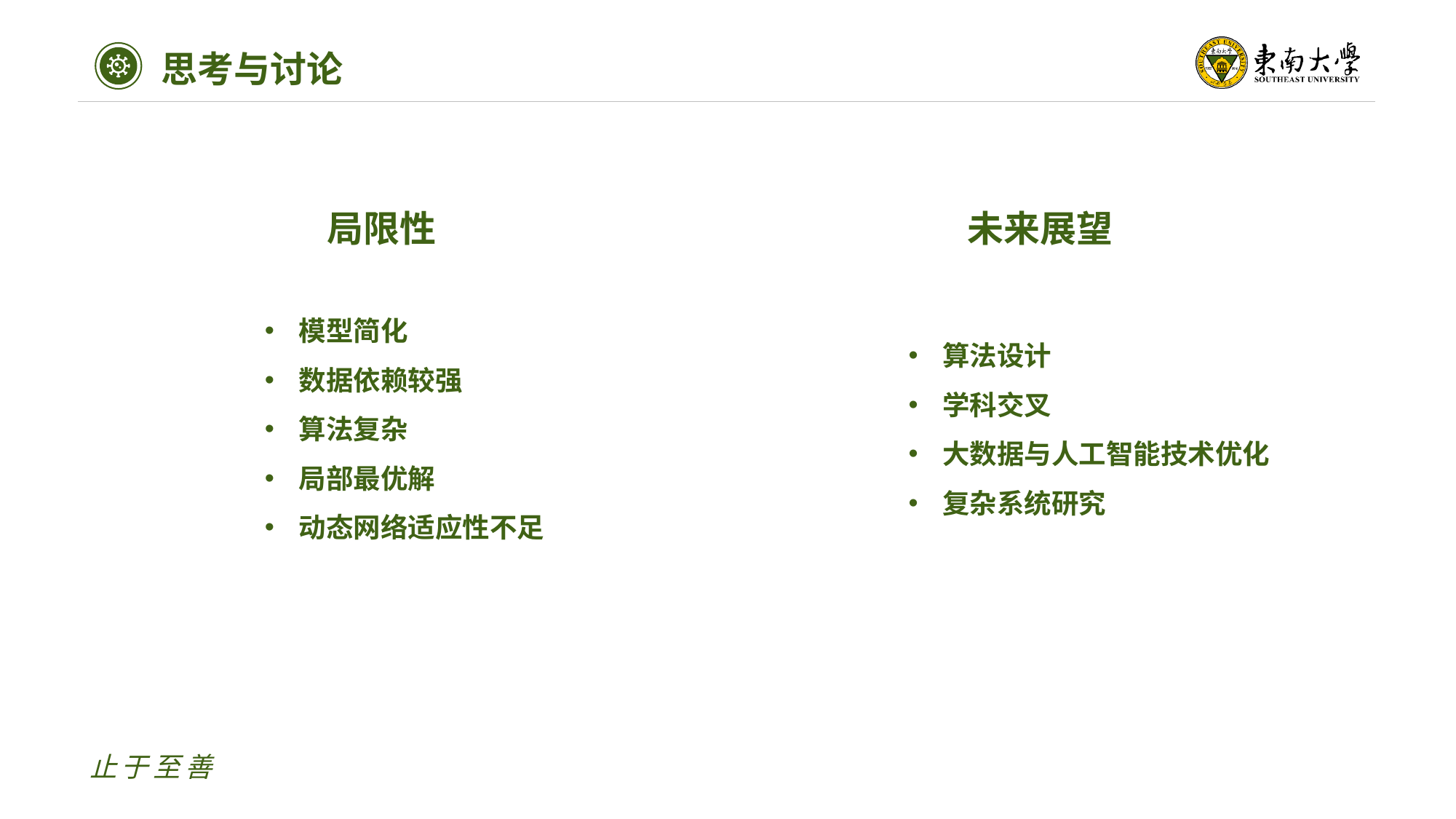

思考与讨论
局限性
未来展望
模型简化
数据依赖较强
算法复杂
局部最优解
动态网络适应性不足
算法设计
学科交叉
大数据与人工智能技术优化
复杂系统研究
止于至善